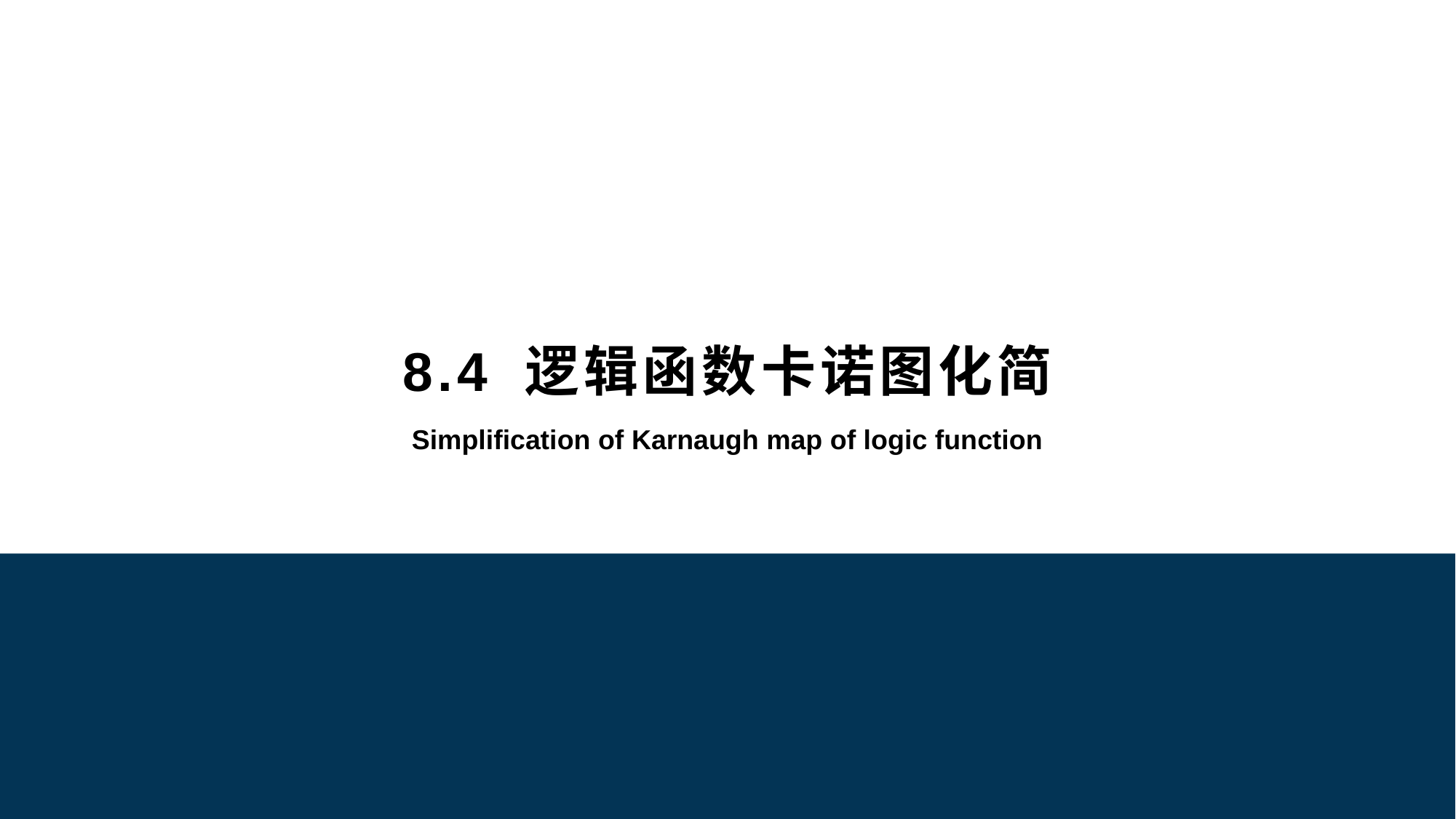

8.4 逻辑函数卡诺图化简
Simplification of Karnaugh map of logic function